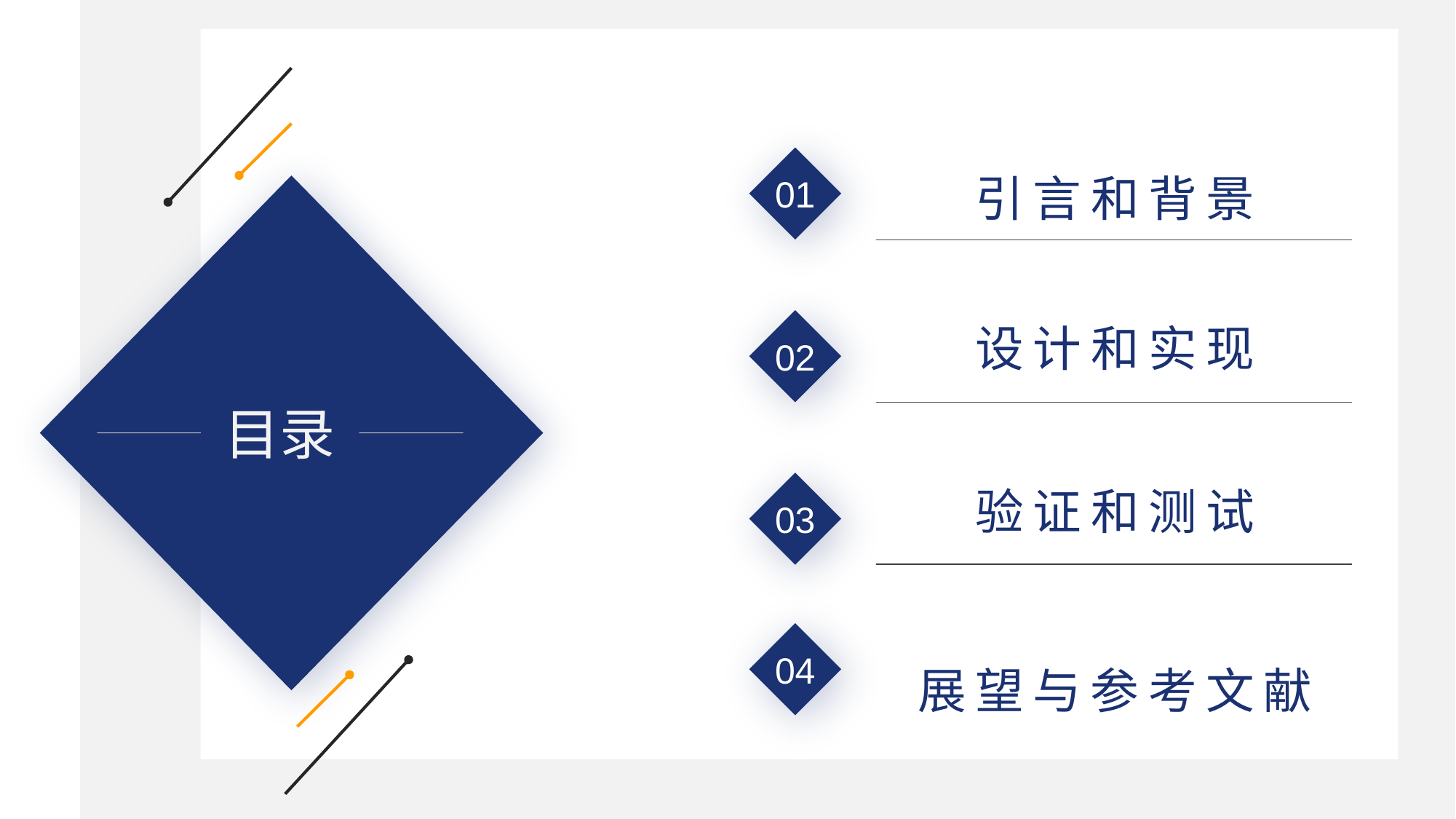

引言和背景
01

CONTENTS
目录
02
设计和实现
03
验证和测试
04
展望与参考文献